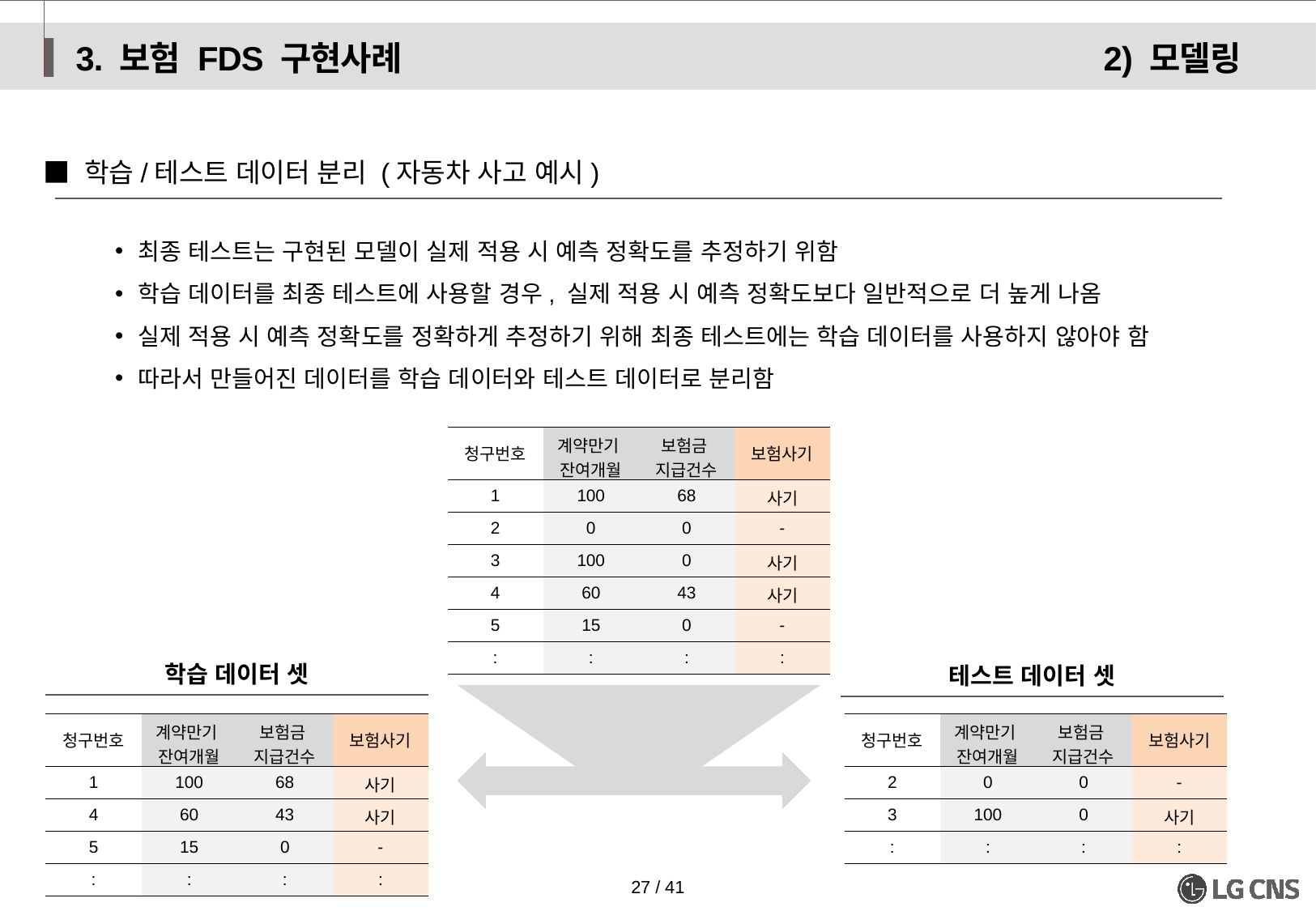

3. 보험 FDS 구현사례
2) 모델링
■ 학습/테스트 데이터 분리 (자동차 사고 예시)
최종 테스트는 구현된 모델이 실제 적용 시 예측 정확도를 추정하기 위함
학습 데이터를 최종 테스트에 사용할 경우, 실제 적용 시 예측 정확도보다 일반적으로 더 높게 나옴
실제 적용 시 예측 정확도를 정확하게 추정하기 위해 최종 테스트에는 학습 데이터를 사용하지 않아야 함
따라서 만들어진 데이터를 학습 데이터와 테스트 데이터로 분리함
| 청구번호 | 계약만기 잔여개월 | 보험금 지급건수 | 보험사기 |
| --- | --- | --- | --- |
| 1 | 100 | 68 | 사기 |
| 2 | 0 | 0 | - |
| 3 | 100 | 0 | 사기 |
| 4 | 60 | 43 | 사기 |
| 5 | 15 | 0 | - |
| : | : | : | : |
학습 데이터 셋
테스트 데이터 셋

| 청구번호 | 계약만기 잔여개월 | 보험금 지급건수 | 보험사기 |
| --- | --- | --- | --- |
| 1 | 100 | 68 | 사기 |
| 4 | 60 | 43 | 사기 |
| 5 | 15 | 0 | - |
| : | : | : | : |
| 청구번호 | 계약만기 잔여개월 | 보험금 지급건수 | 보험사기 |
| --- | --- | --- | --- |
| 2 | 0 | 0 | - |
| 3 | 100 | 0 | 사기 |
| : | : | : | : |